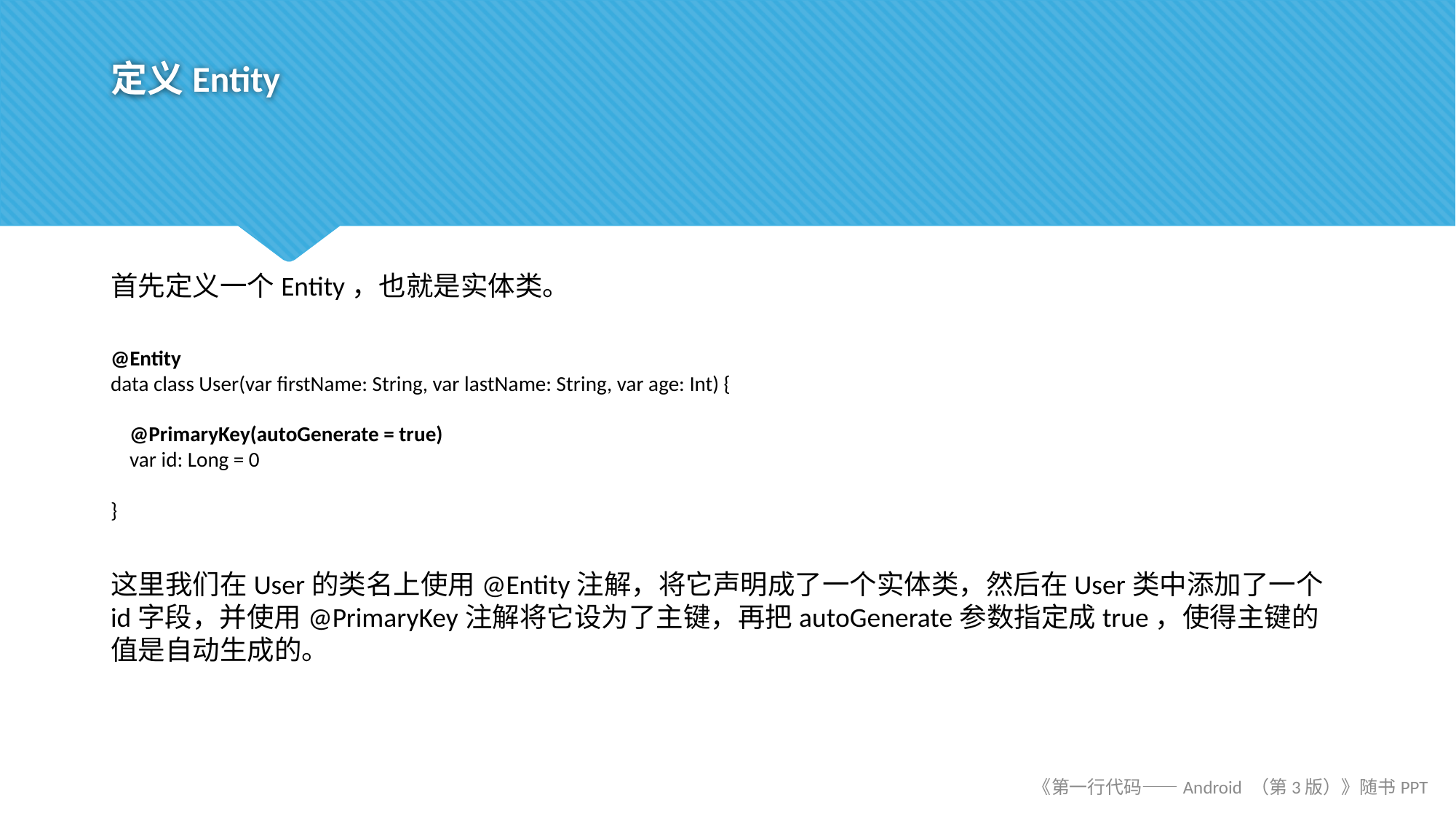

# 定义Entity
首先定义一个Entity，也就是实体类。
@Entity
data class User(var firstName: String, var lastName: String, var age: Int) {

    @PrimaryKey(autoGenerate = true)
    var id: Long = 0

}
这里我们在User的类名上使用@Entity注解，将它声明成了一个实体类，然后在User类中添加了一个id字段，并使用@PrimaryKey注解将它设为了主键，再把autoGenerate参数指定成true，使得主键的值是自动生成的。